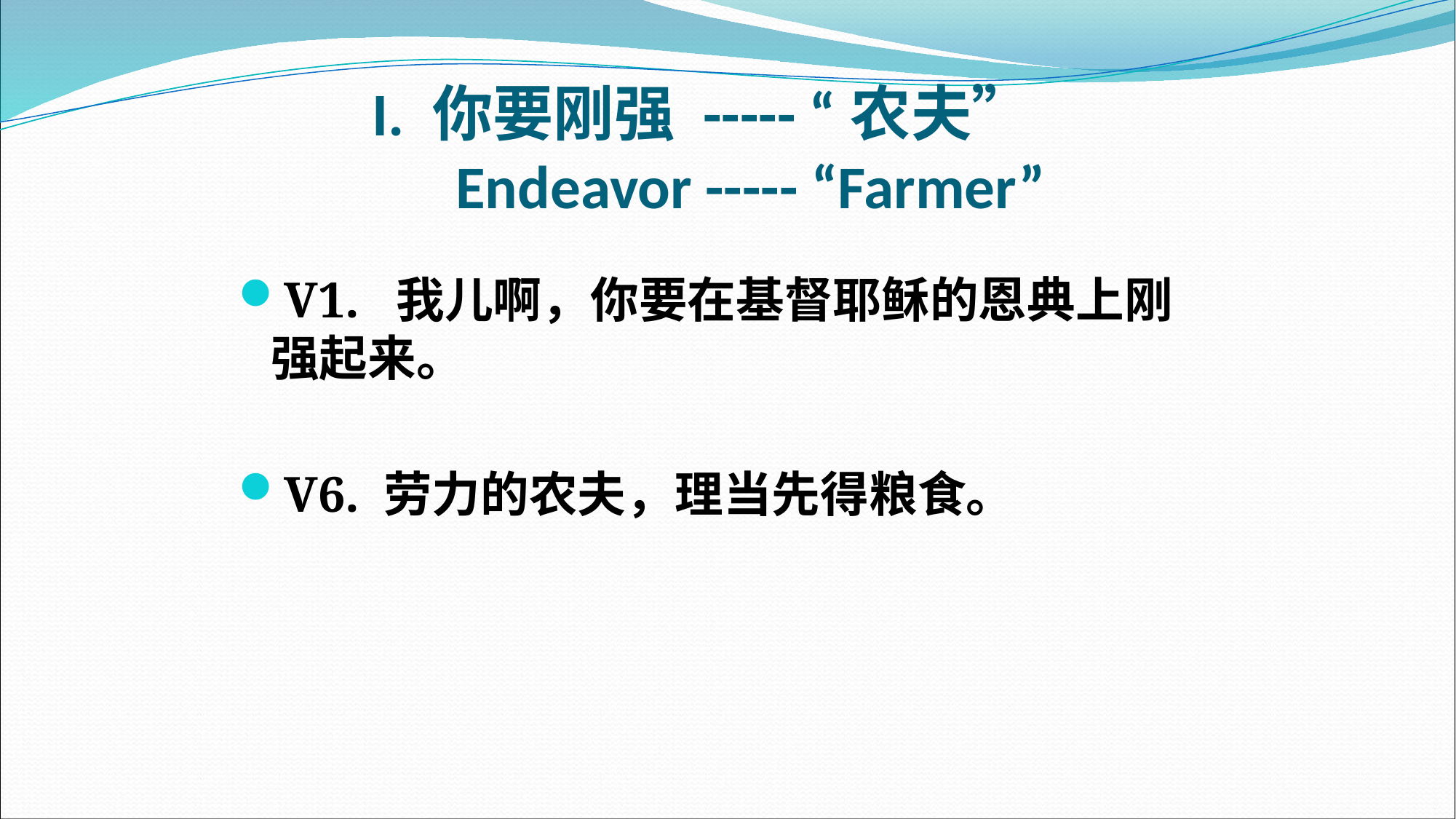

# I. 你要刚强 ----- “农夫” Endeavor ----- “Farmer”
V1.  我儿啊，你要在基督耶稣的恩典上刚强起来。

V6. 劳力的农夫，理当先得粮食。